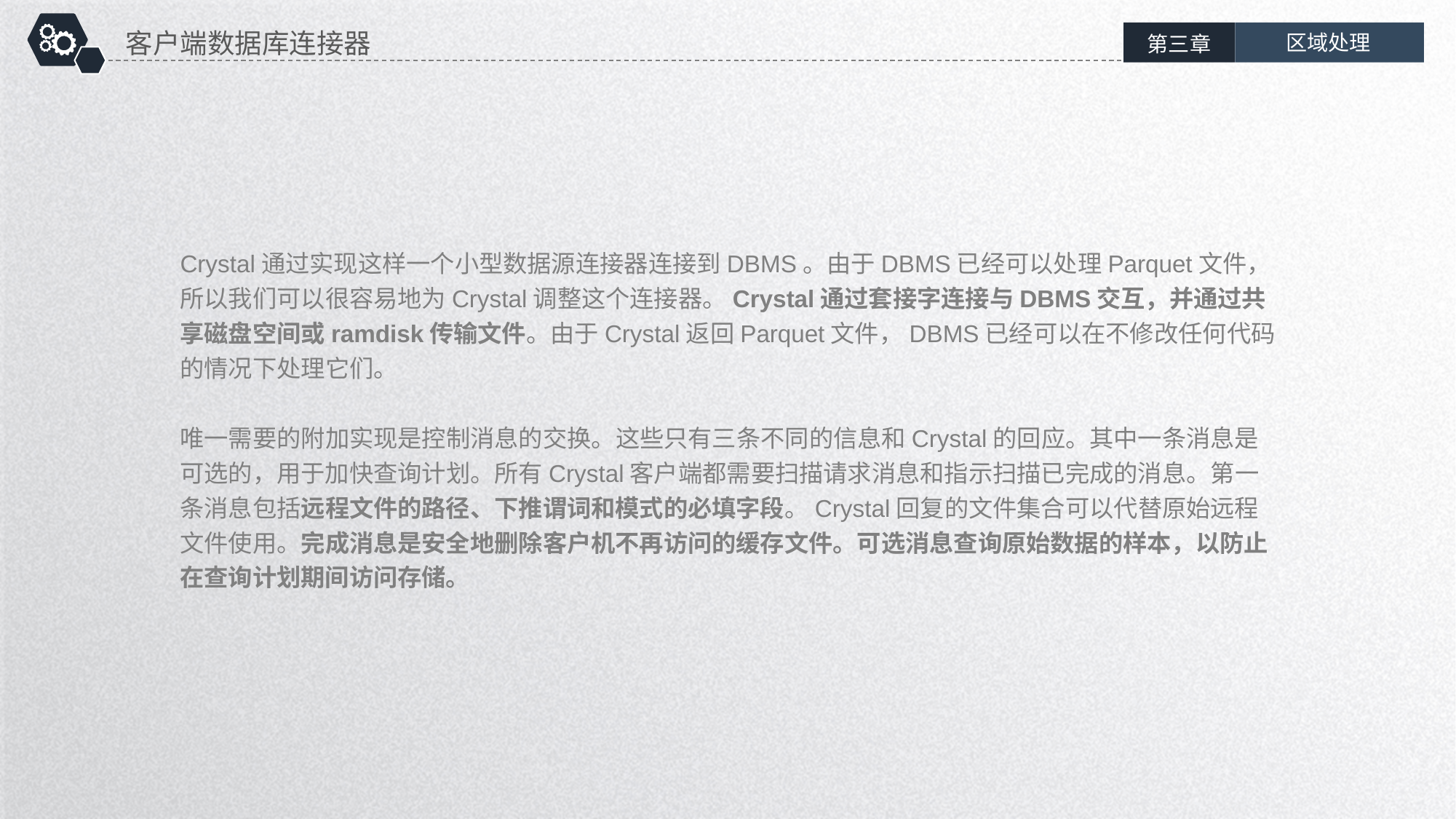

客户端数据库连接器

区域处理
第三章

Crystal通过实现这样一个小型数据源连接器连接到DBMS。由于DBMS已经可以处理Parquet文件，所以我们可以很容易地为Crystal调整这个连接器。Crystal通过套接字连接与DBMS交互，并通过共享磁盘空间或ramdisk传输文件。由于Crystal返回Parquet文件，DBMS已经可以在不修改任何代码的情况下处理它们。

唯一需要的附加实现是控制消息的交换。这些只有三条不同的信息和Crystal的回应。其中一条消息是可选的，用于加快查询计划。所有Crystal客户端都需要扫描请求消息和指示扫描已完成的消息。第一条消息包括远程文件的路径、下推谓词和模式的必填字段。Crystal回复的文件集合可以代替原始远程文件使用。完成消息是安全地删除客户机不再访问的缓存文件。可选消息查询原始数据的样本，以防止在查询计划期间访问存储。

延时符